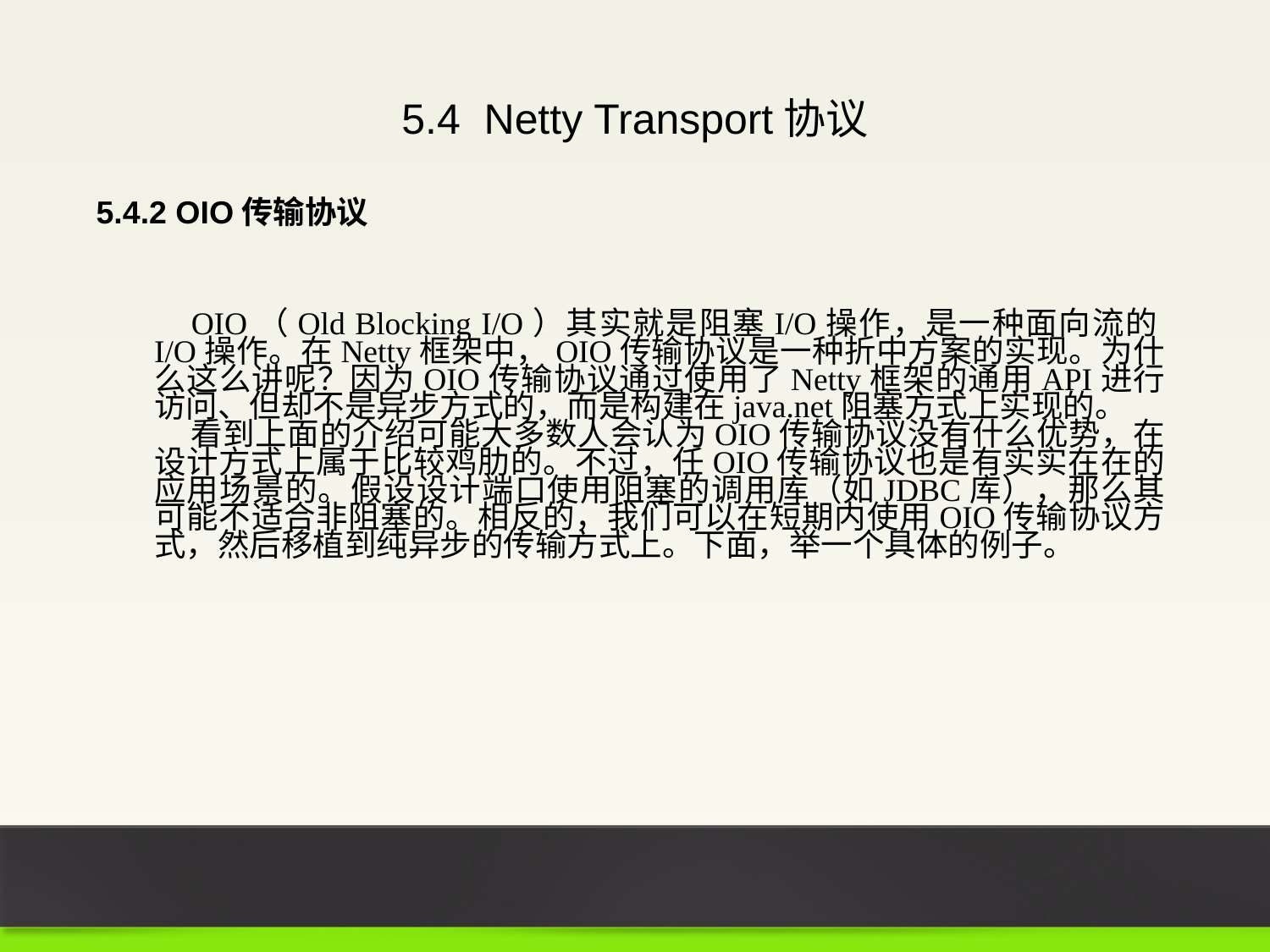

5.4  Netty Transport协议
5.4.2 OIO传输协议
OIO（Old Blocking I/O）其实就是阻塞I/O操作，是一种面向流的I/O操作。在Netty框架中，OIO传输协议是一种折中方案的实现。为什么这么讲呢？因为OIO传输协议通过使用了Netty框架的通用API进行访问、但却不是异步方式的，而是构建在java.net阻塞方式上实现的。
看到上面的介绍可能大多数人会认为OIO传输协议没有什么优势，在设计方式上属于比较鸡肋的。不过，任OIO传输协议也是有实实在在的应用场景的。假设设计端口使用阻塞的调用库（如JDBC库），那么其可能不适合非阻塞的。相反的，我们可以在短期内使用OIO传输协议方式，然后移植到纯异步的传输方式上。下面，举一个具体的例子。